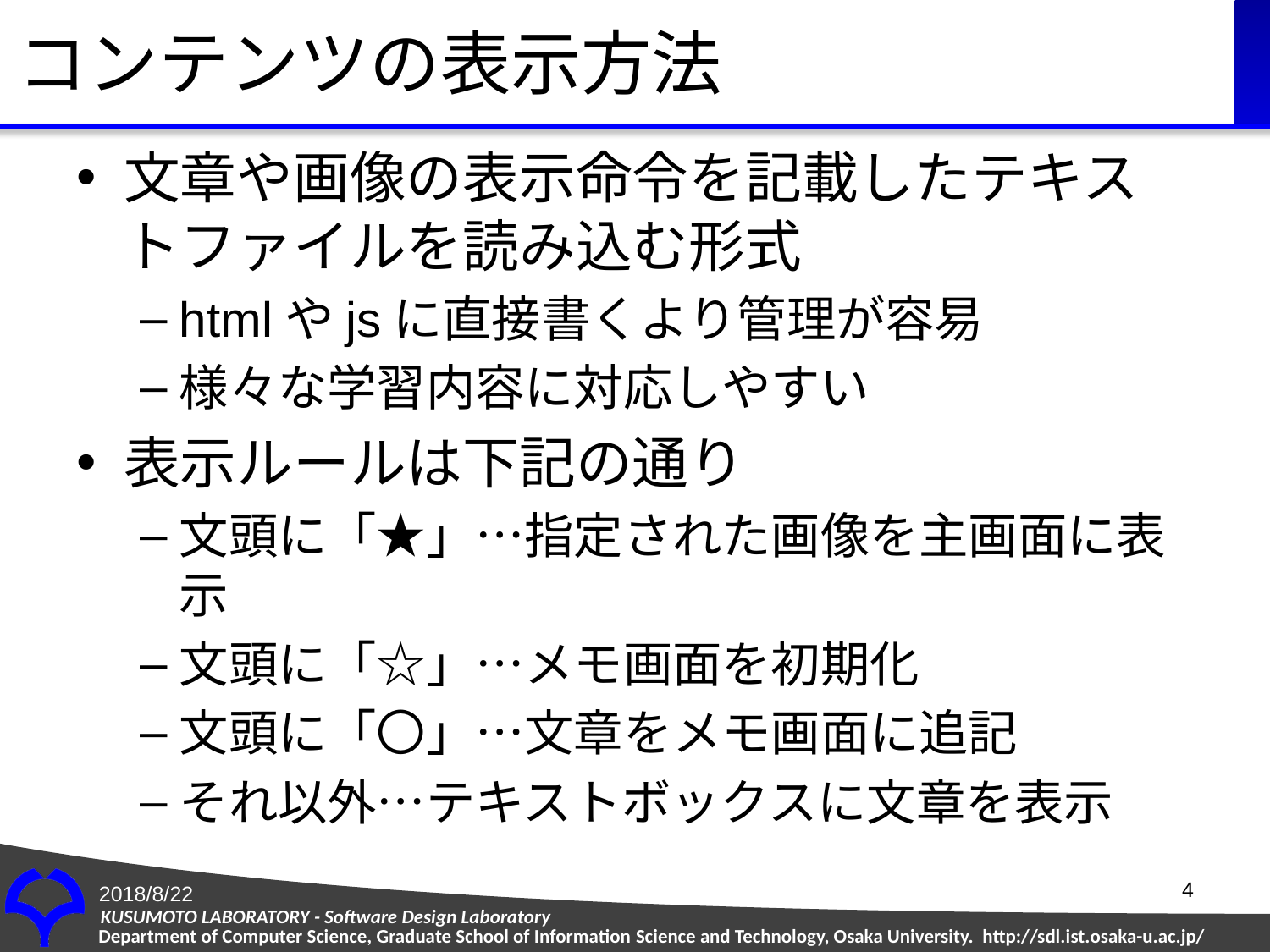

# コンテンツの表示方法
文章や画像の表示命令を記載したテキストファイルを読み込む形式
htmlやjsに直接書くより管理が容易
様々な学習内容に対応しやすい
表示ルールは下記の通り
文頭に「★」…指定された画像を主画面に表示
文頭に「☆」…メモ画面を初期化
文頭に「〇」…文章をメモ画面に追記
それ以外…テキストボックスに文章を表示
4
2018/8/22